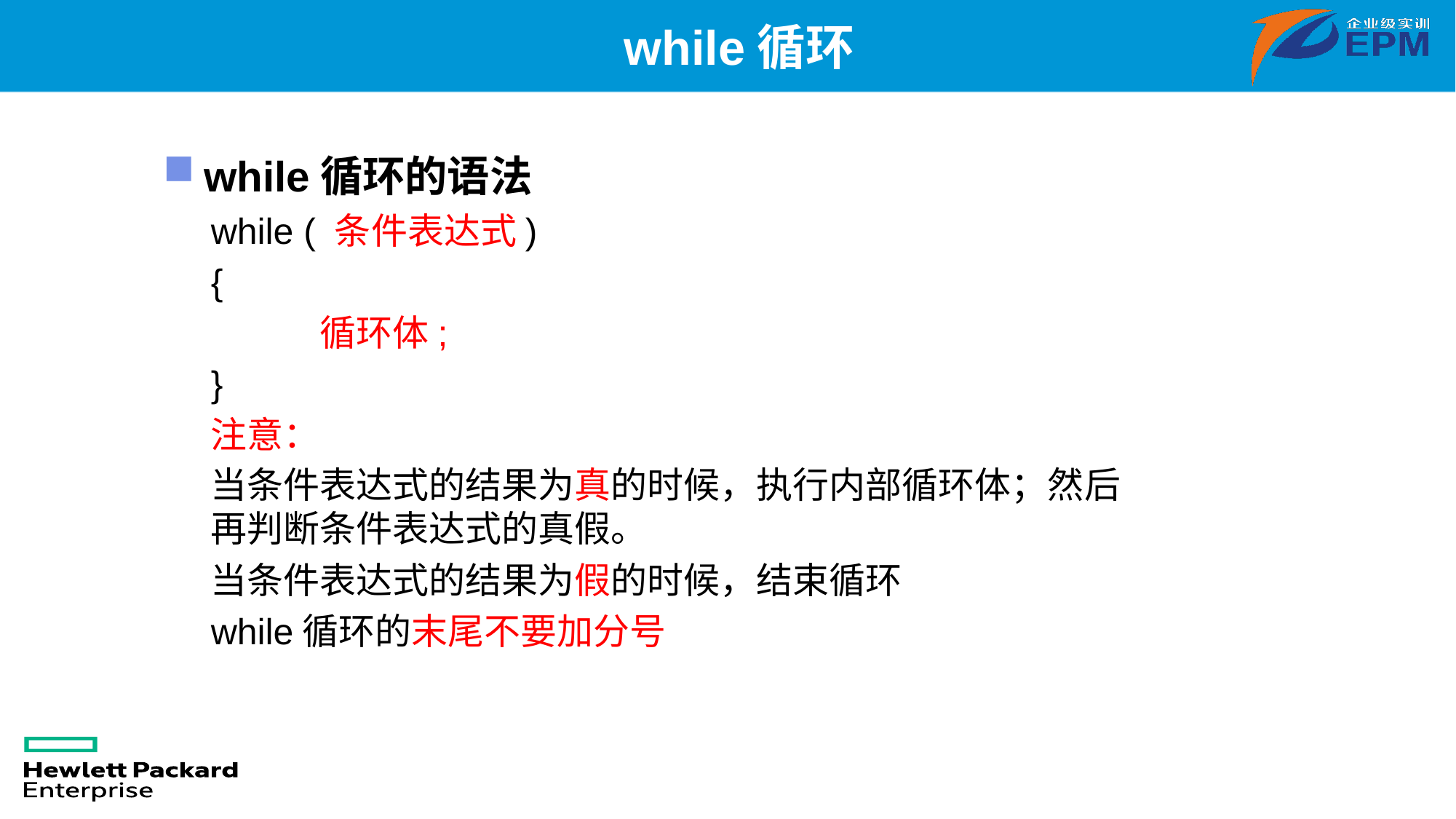

# while循环
while循环的语法
while ( 条件表达式)
{
	循环体;
}
注意：
当条件表达式的结果为真的时候，执行内部循环体；然后再判断条件表达式的真假。
当条件表达式的结果为假的时候，结束循环
while循环的末尾不要加分号